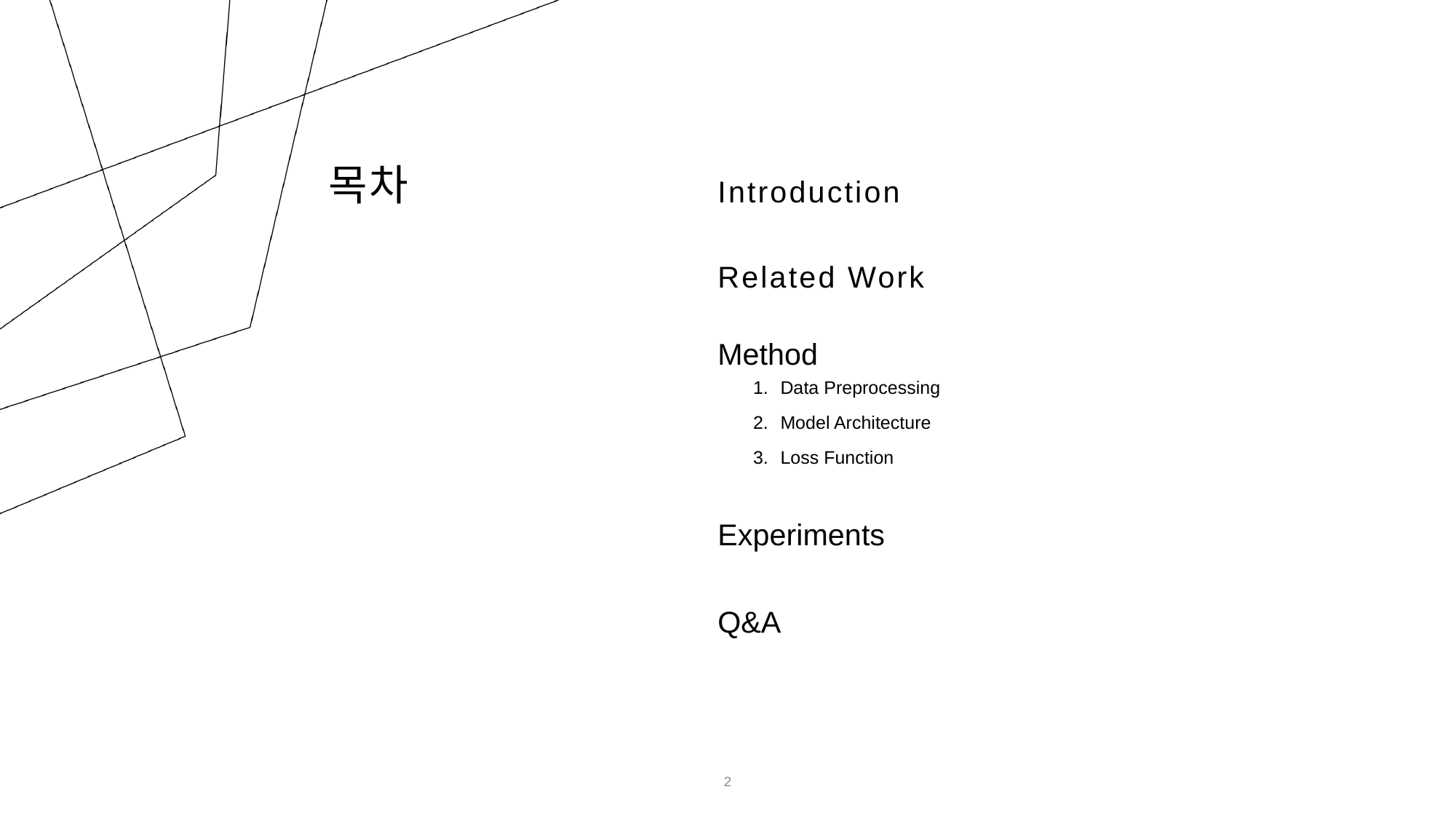

# 목차
Introduction
Related Work
Method
Data Preprocessing
Model Architecture
Loss Function
Experiments
Q&A
2